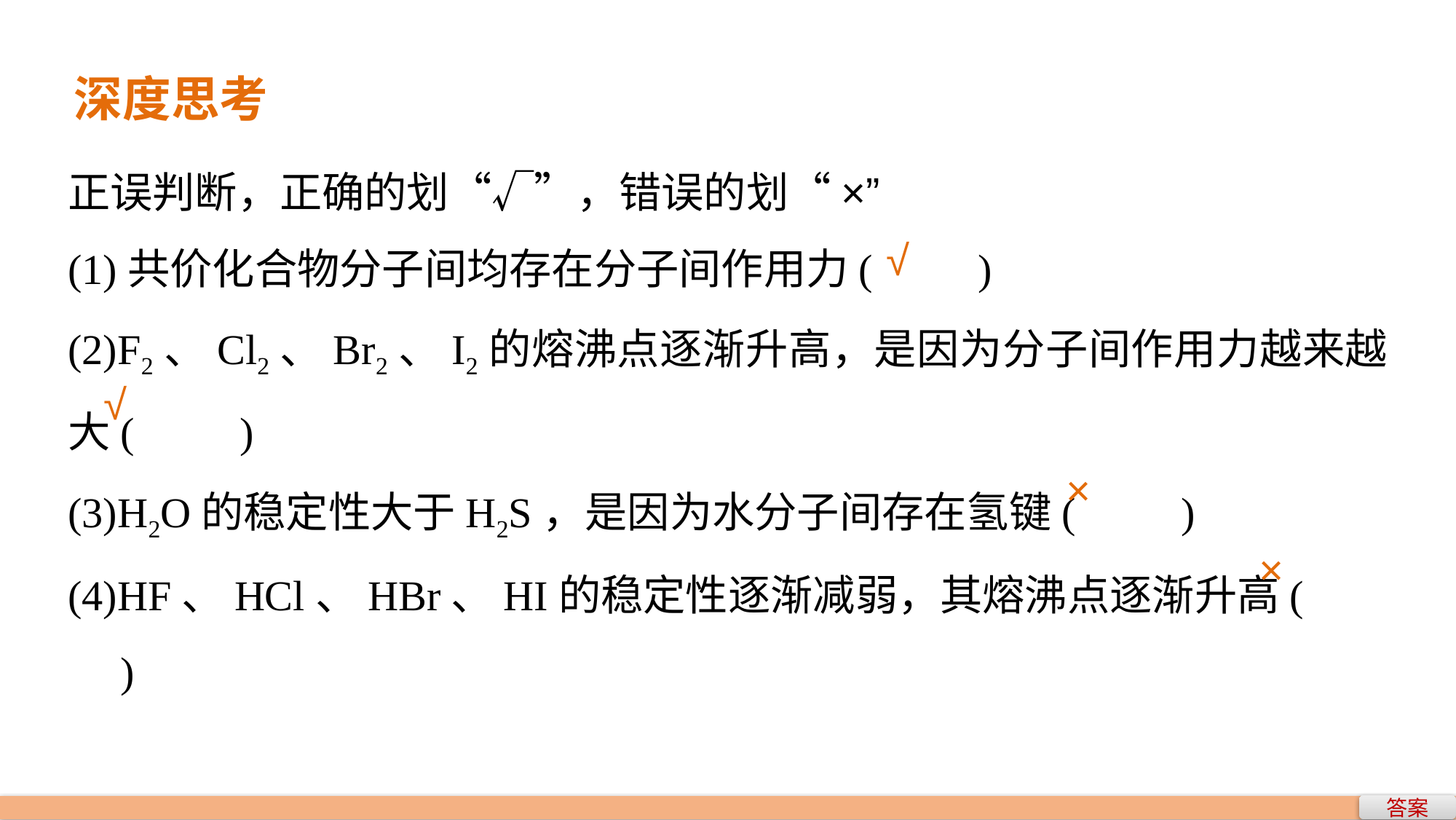

深度思考
正误判断，正确的划“√”，错误的划“×”
(1)共价化合物分子间均存在分子间作用力(　　)
(2)F2、Cl2、Br2、I2的熔沸点逐渐升高，是因为分子间作用力越来越大(　　)
(3)H2O的稳定性大于H2S，是因为水分子间存在氢键(　　)
(4)HF、HCl、HBr、HI的稳定性逐渐减弱，其熔沸点逐渐升高(　　)
√
√
×
×
答案